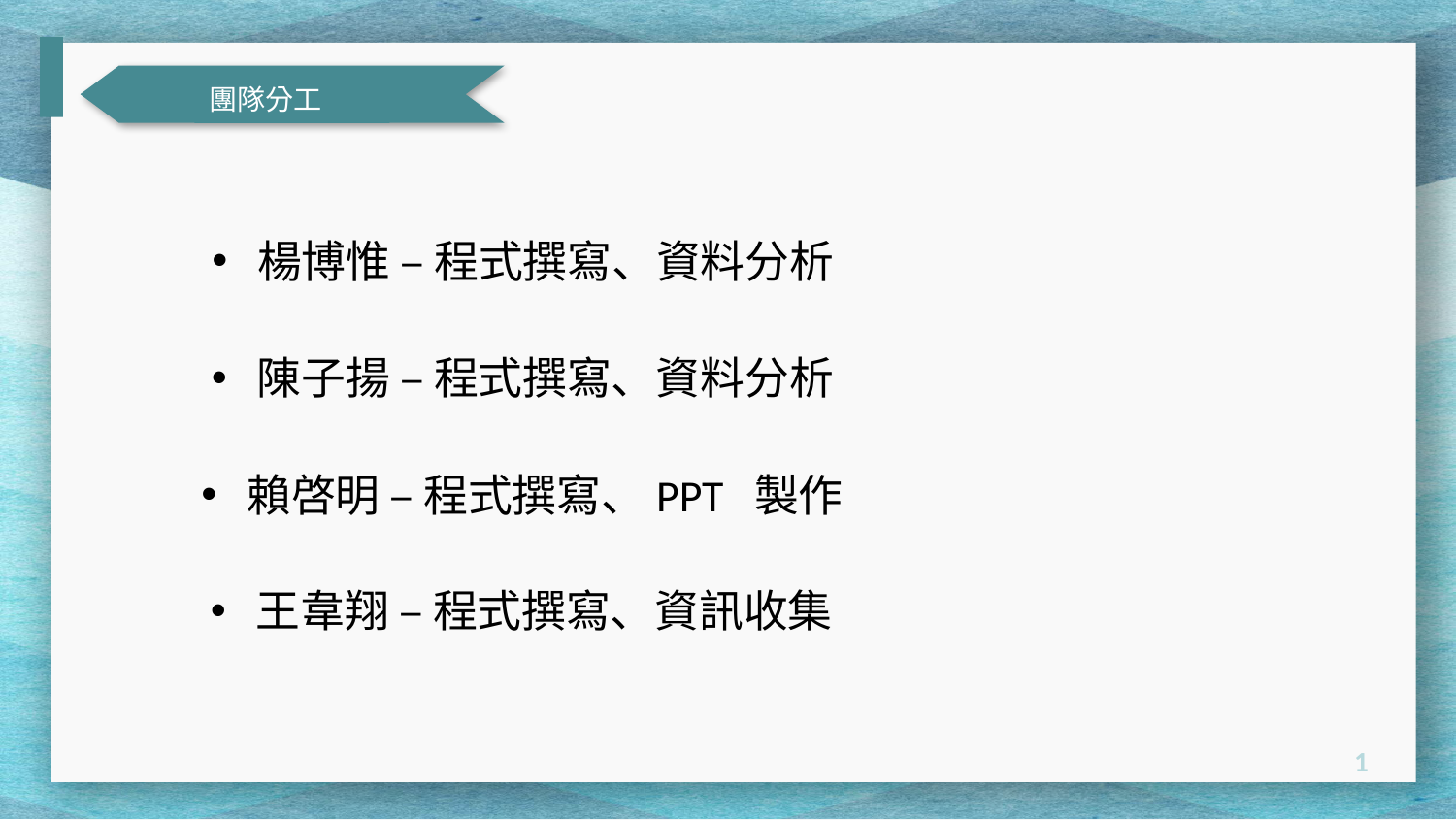

團隊分工
楊博惟 – 程式撰寫、資料分析
陳子揚 – 程式撰寫、資料分析
賴啓明 – 程式撰寫、PPT  製作
王韋翔 – 程式撰寫、資訊收集
1